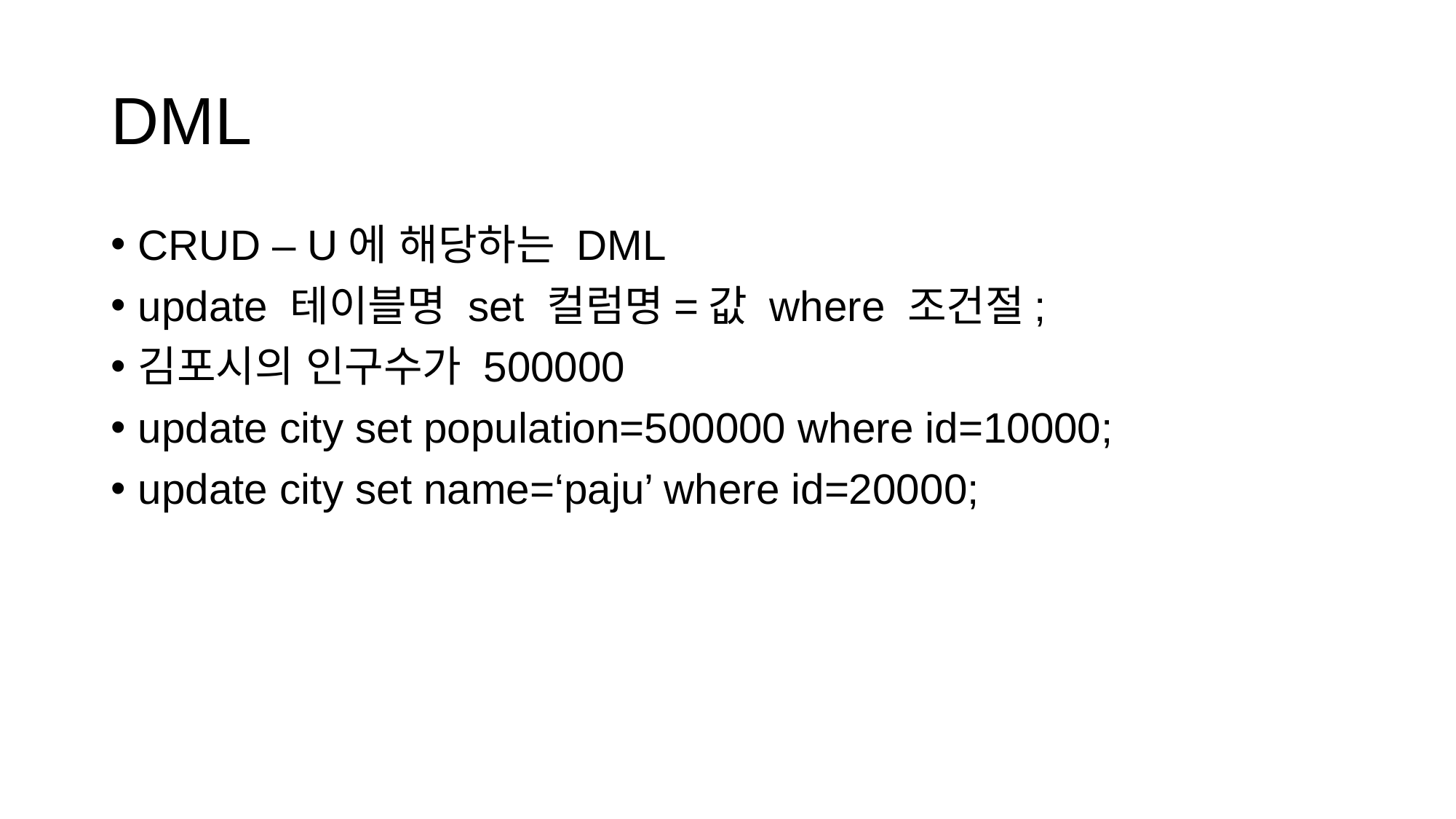

# DML
CRUD – U에 해당하는 DML
update 테이블명 set 컬럼명=값 where 조건절;
김포시의 인구수가 500000
update city set population=500000 where id=10000;
update city set name=‘paju’ where id=20000;